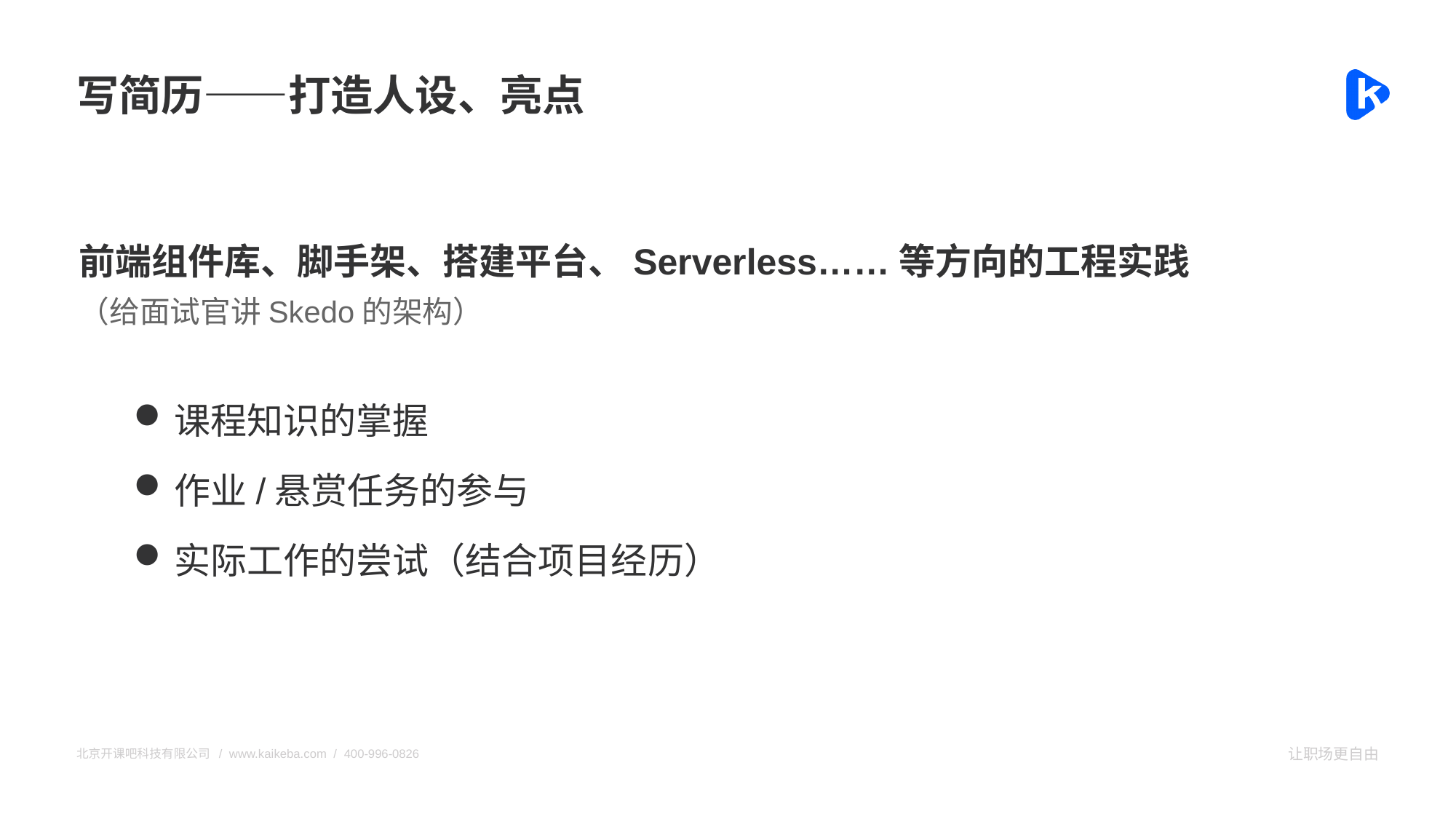

写简历——打造人设、亮点
前端组件库、脚手架、搭建平台、Serverless……等方向的工程实践
（给面试官讲Skedo的架构）

课程知识的掌握
作业/悬赏任务的参与
实际工作的尝试（结合项目经历）